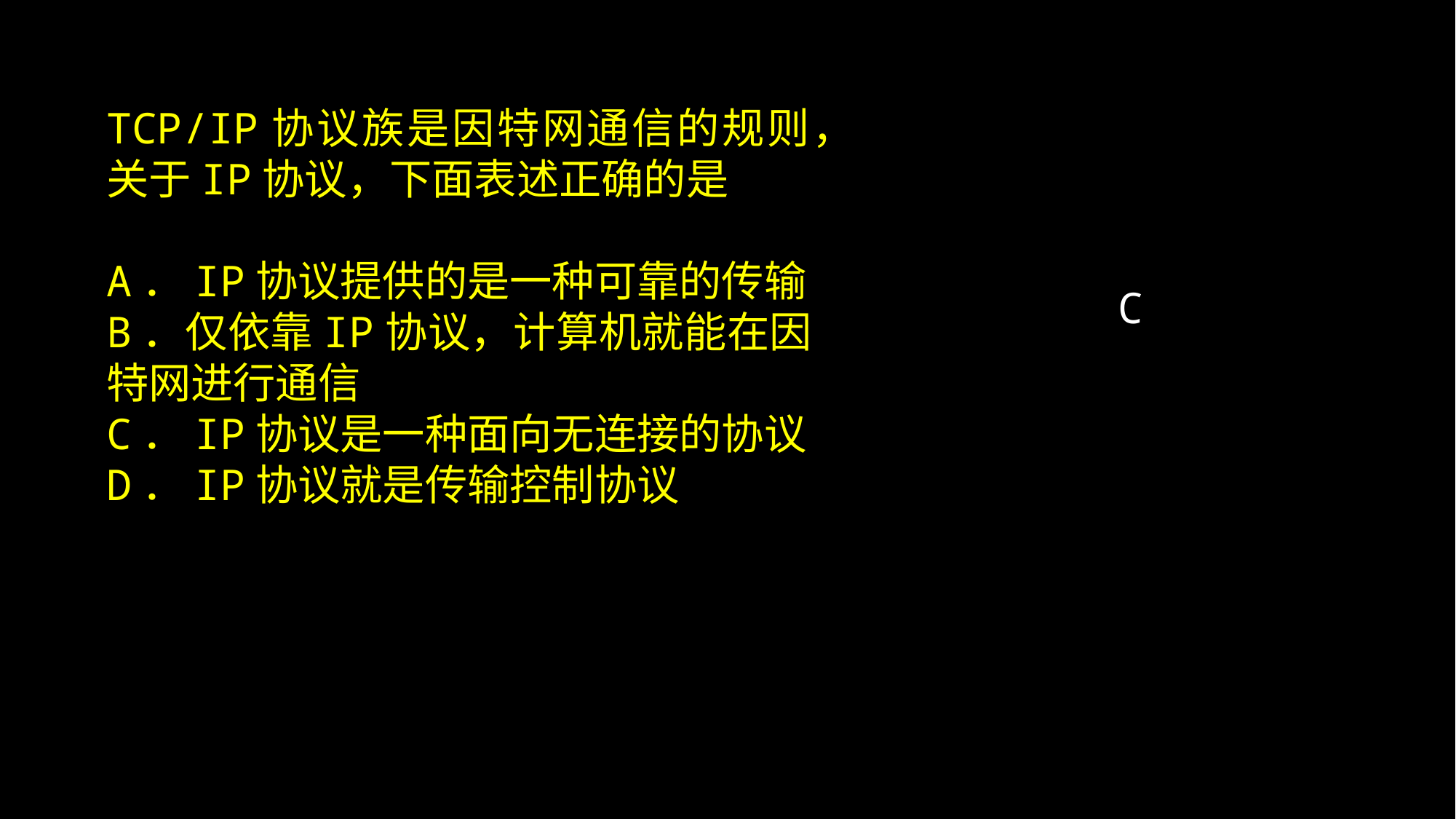

#
TCP/IP协议族是因特网通信的规则，关于IP协议，下面表述正确的是

A．IP协议提供的是一种可靠的传输
B．仅依靠IP协议，计算机就能在因特网进行通信
C．IP协议是一种面向无连接的协议
D．IP协议就是传输控制协议
C